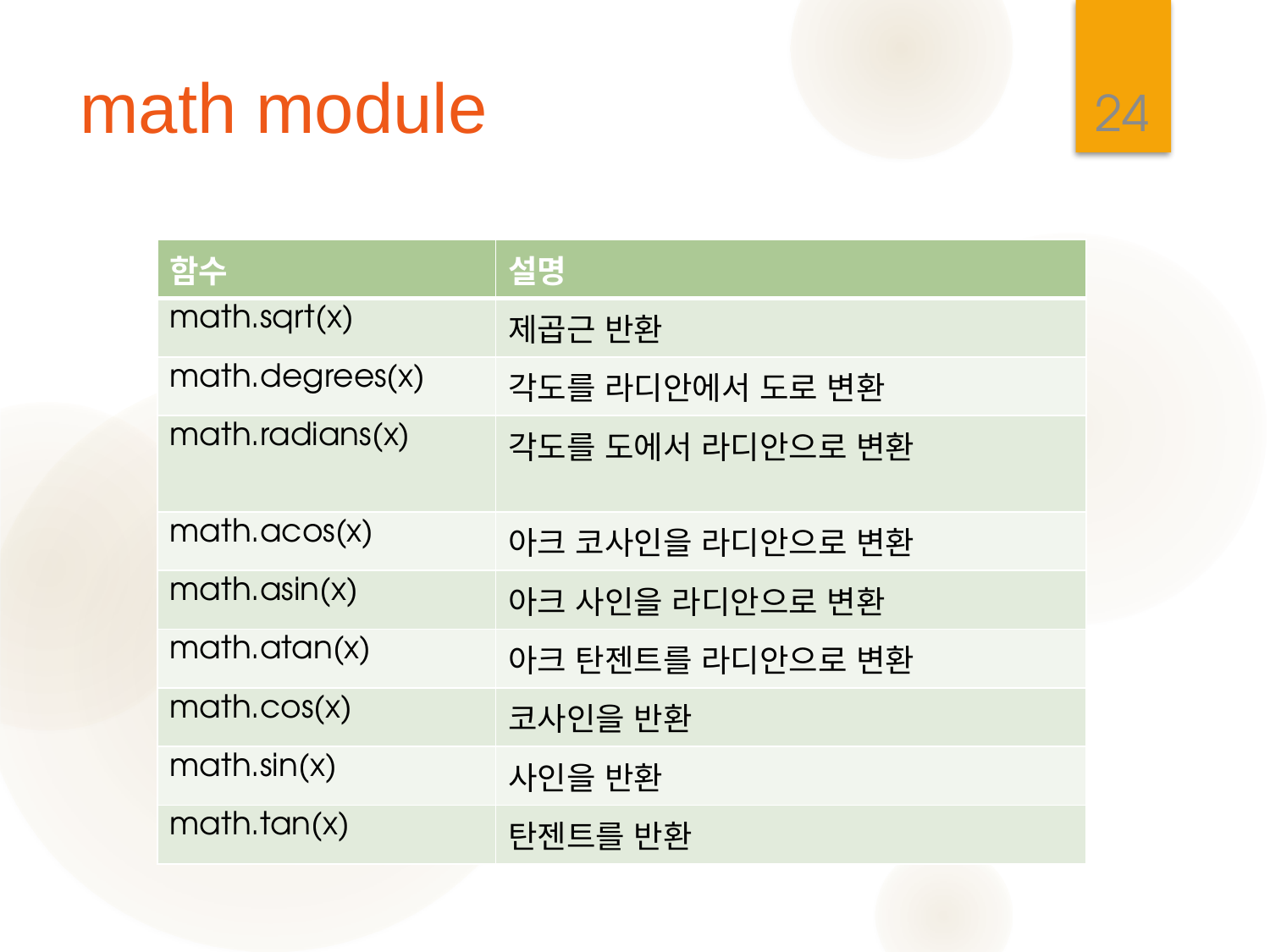

24
# math module
| 함수 | 설명 |
| --- | --- |
| math.sqrt(x) | 제곱근 반환 |
| math.degrees(x) | 각도를 라디안에서 도로 변환 |
| math.radians(x) | 각도를 도에서 라디안으로 변환 |
| math.acos(x) | 아크 코사인을 라디안으로 변환 |
| math.asin(x) | 아크 사인을 라디안으로 변환 |
| math.atan(x) | 아크 탄젠트를 라디안으로 변환 |
| math.cos(x) | 코사인을 반환 |
| math.sin(x) | 사인을 반환 |
| math.tan(x) | 탄젠트를 반환 |